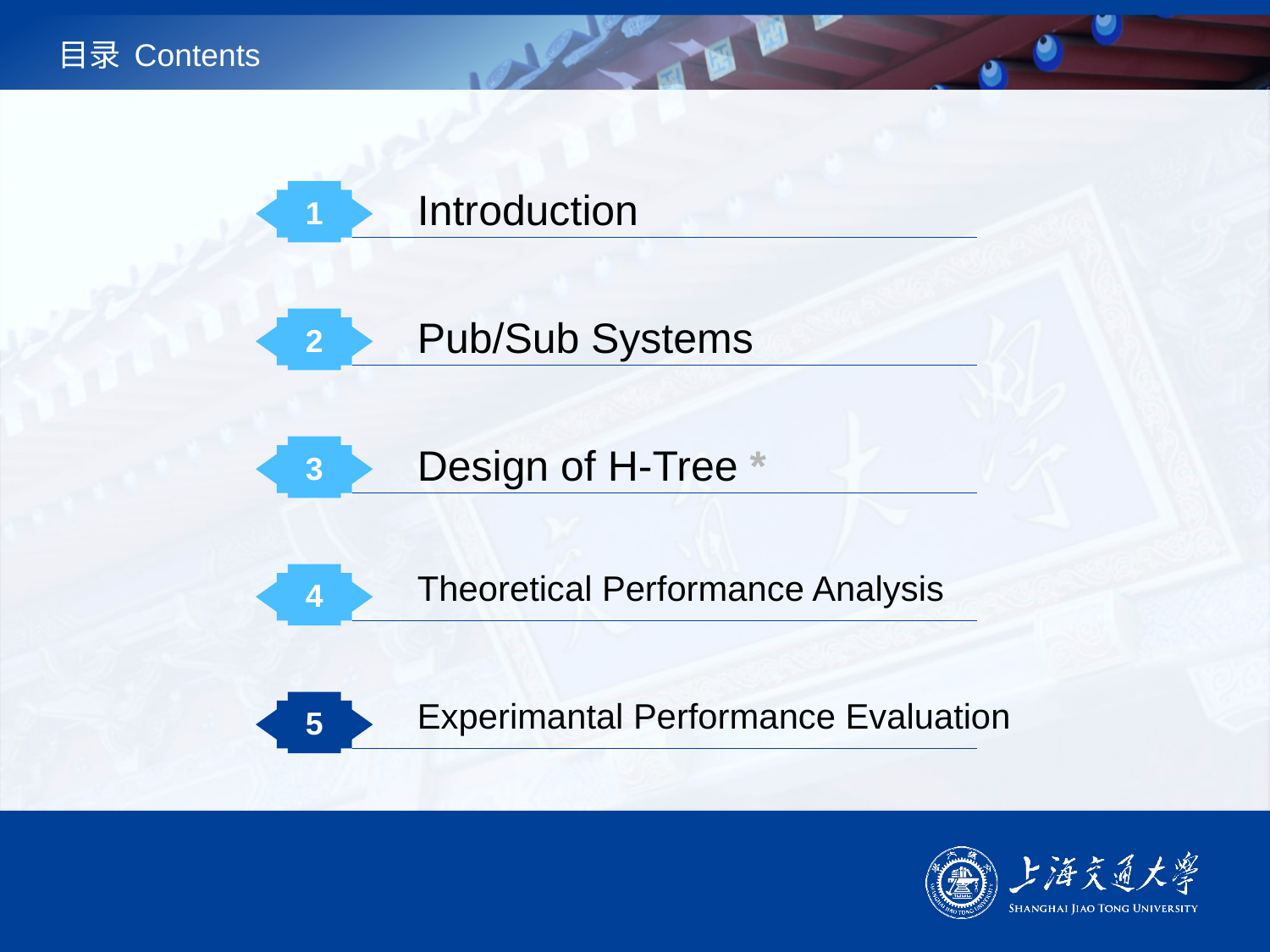

# 目录 Contents
Introduction
1

Pub/Sub Systems
2

Design of H-Tree *
3

Theoretical Performance Analysis
4

Experimantal Performance Evaluation
5